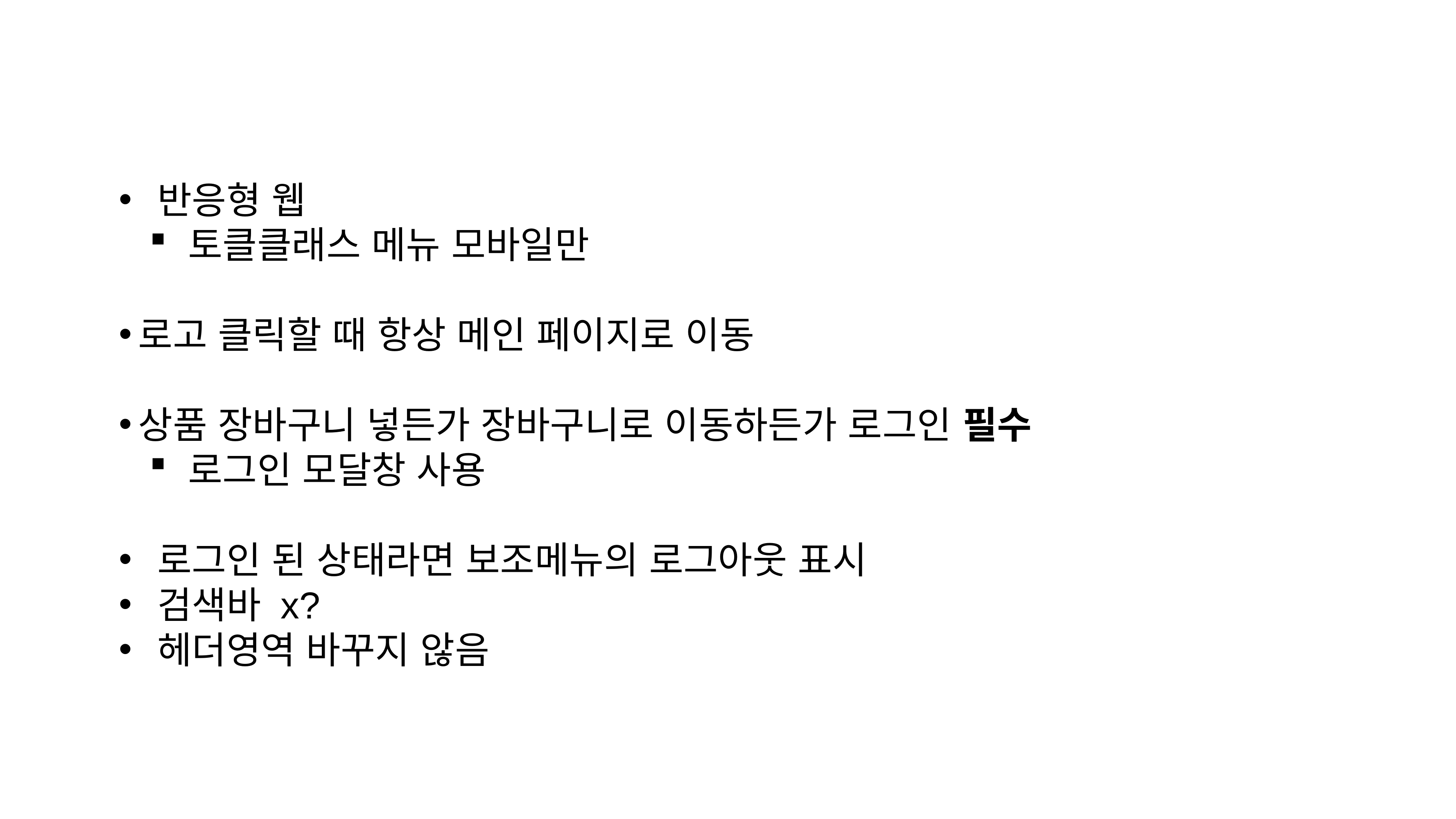

반응형 웹
토클클래스 메뉴 모바일만

로고 클릭할 때 항상 메인 페이지로 이동

상품 장바구니 넣든가 장바구니로 이동하든가 로그인 필수
로그인 모달창 사용

로그인 된 상태라면 보조메뉴의 로그아웃 표시
검색바 x?
헤더영역 바꾸지 않음